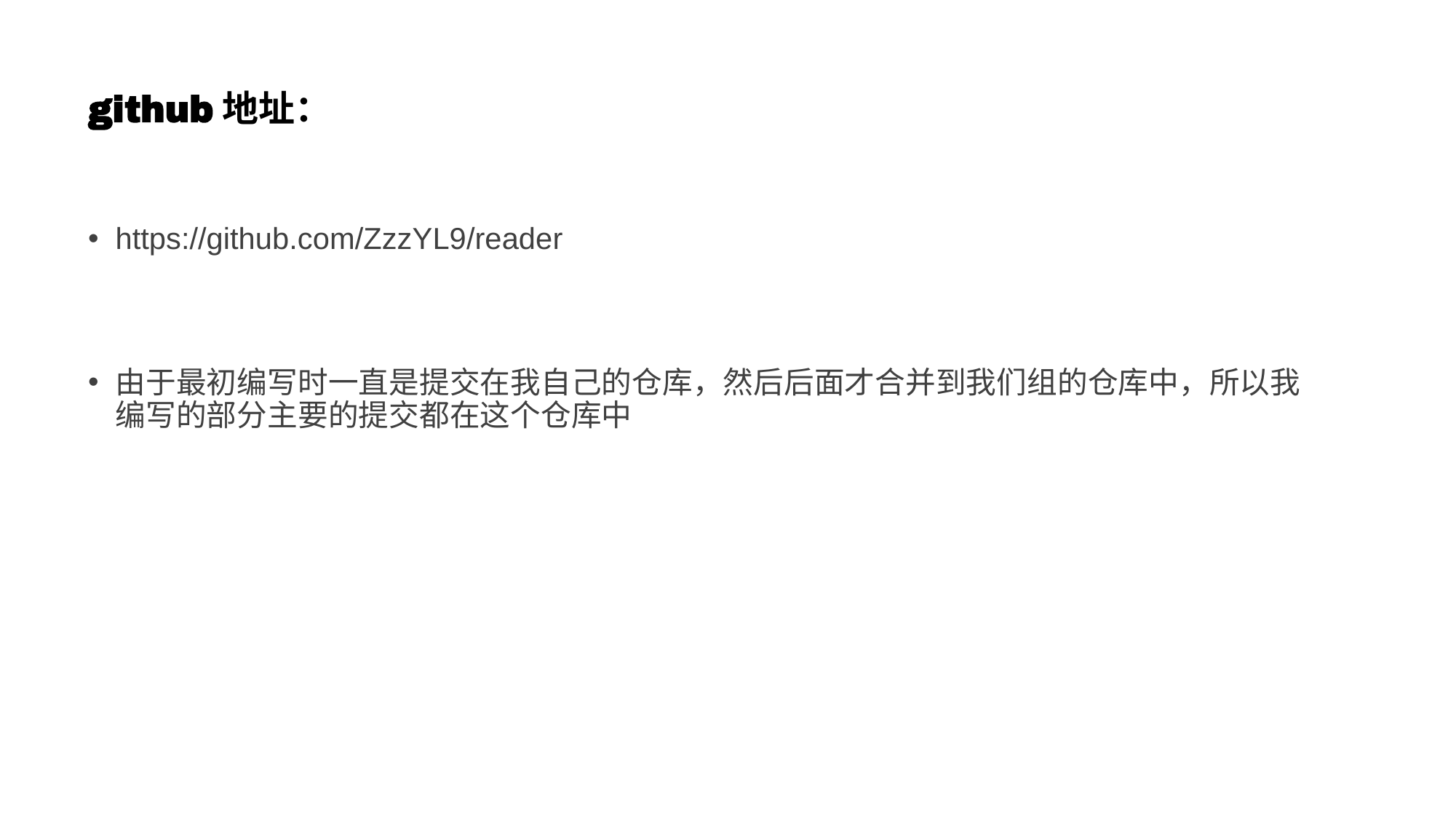

# github地址：
https://github.com/ZzzYL9/reader

由于最初编写时一直是提交在我自己的仓库，然后后面才合并到我们组的仓库中，所以我编写的部分主要的提交都在这个仓库中